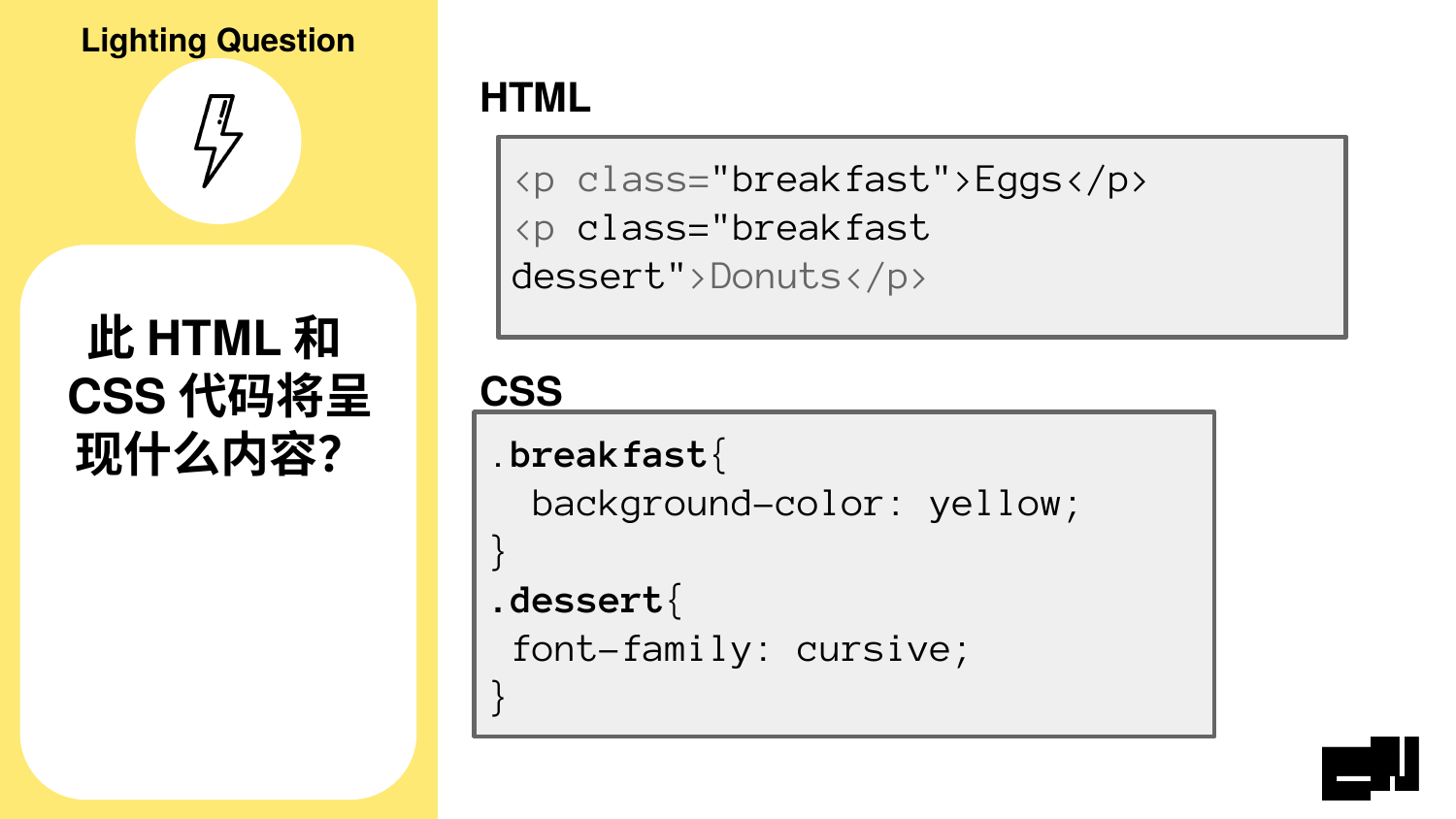

HTML
<p class="breakfast">Eggs</p>
<p class="breakfast dessert">Donuts</p>

此HTML和CSS代码将呈现什么内容？
CSS
.breakfast{
  background-color: yellow;
}
.dessert{
 font-family: cursive;
}